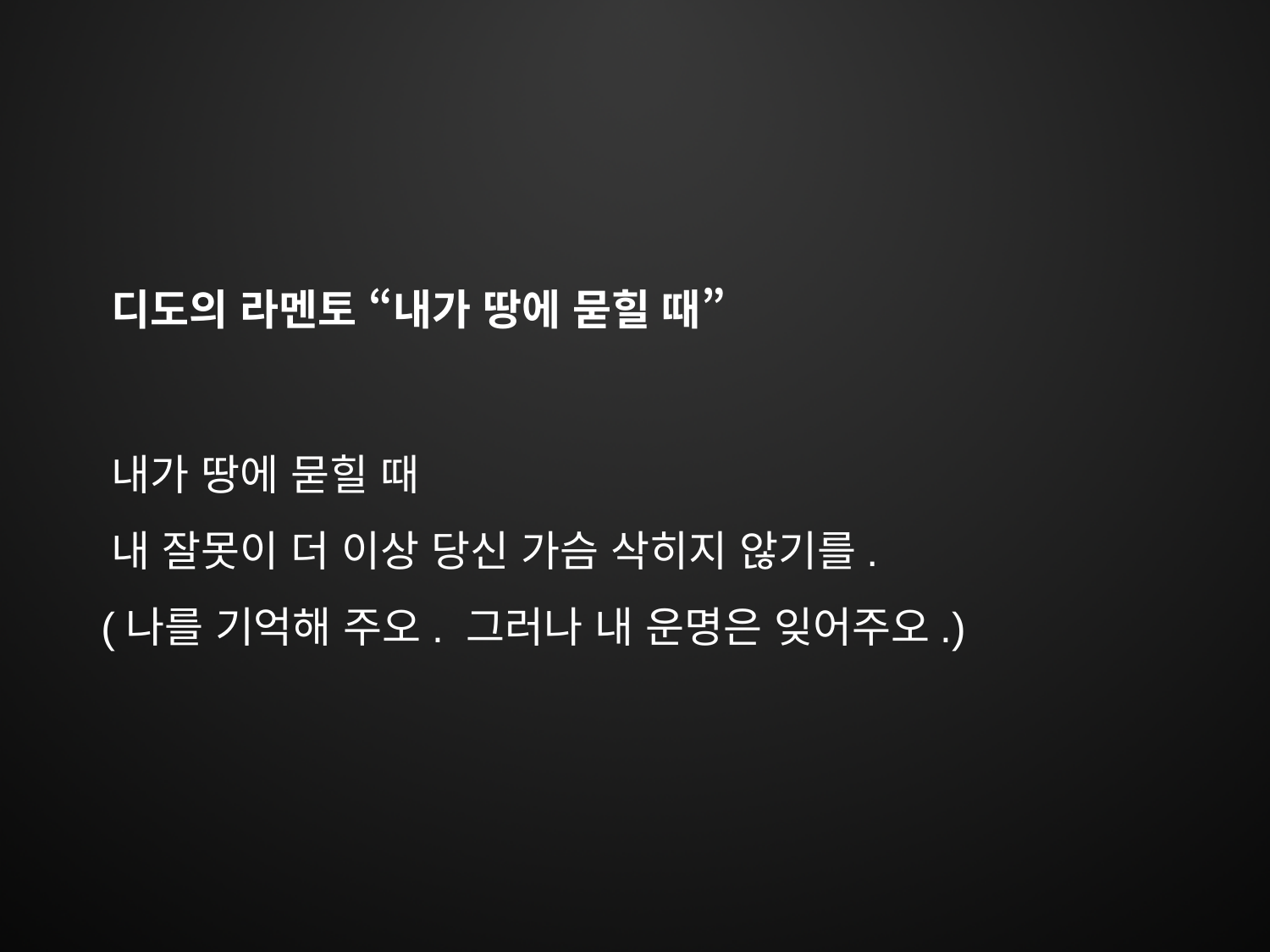

디도의 라멘토 “내가 땅에 묻힐 때”

  내가 땅에 묻힐 때
  내 잘못이 더 이상 당신 가슴 삭히지 않기를.
  (나를 기억해 주오. 그러나 내 운명은 잊어주오.)